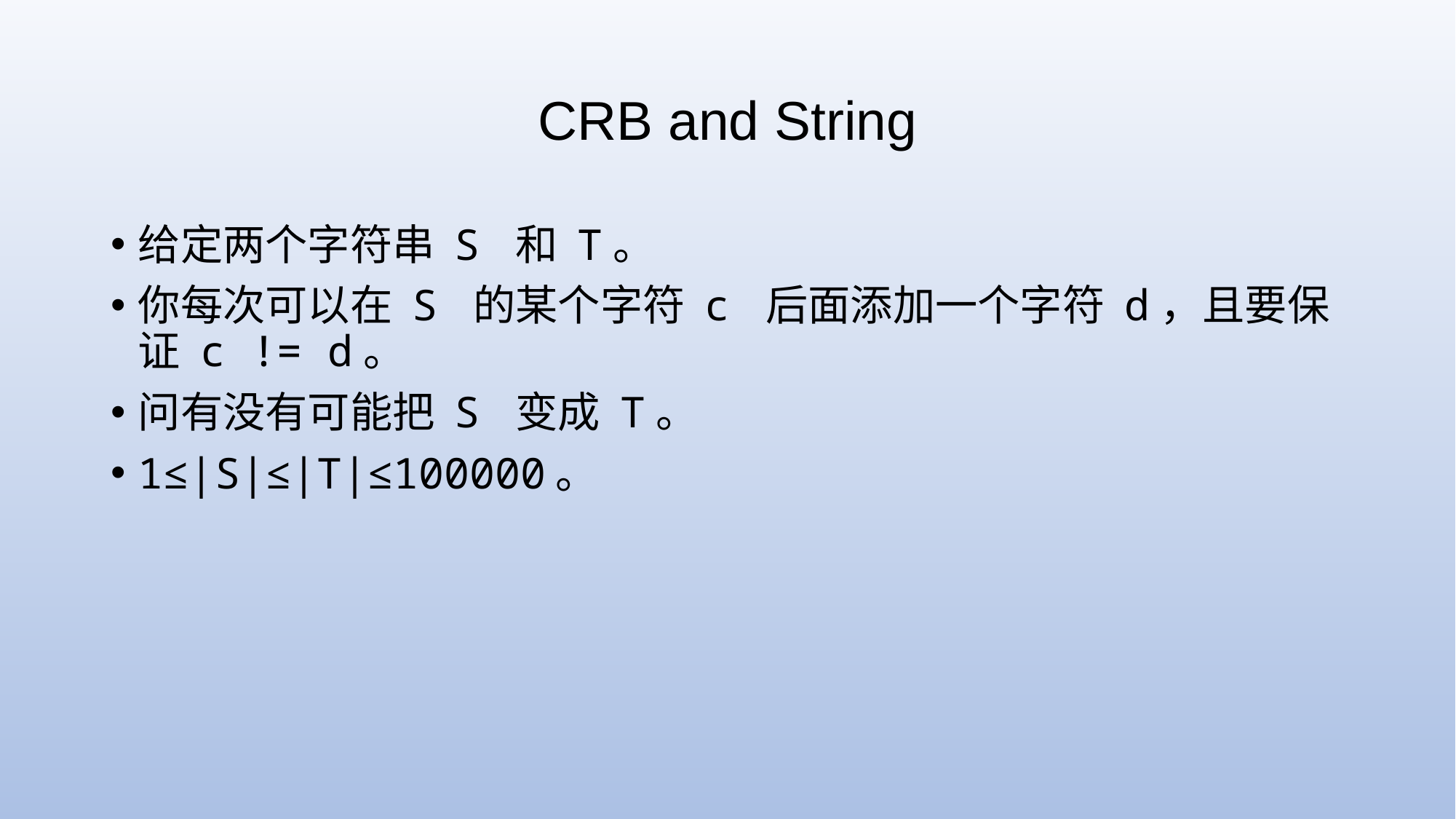

# CRB and String
给定两个字符串 S 和 T。
你每次可以在 S 的某个字符 c 后面添加一个字符 d，且要保证 c != d。
问有没有可能把 S 变成 T。
1≤|S|≤|T|≤100000。